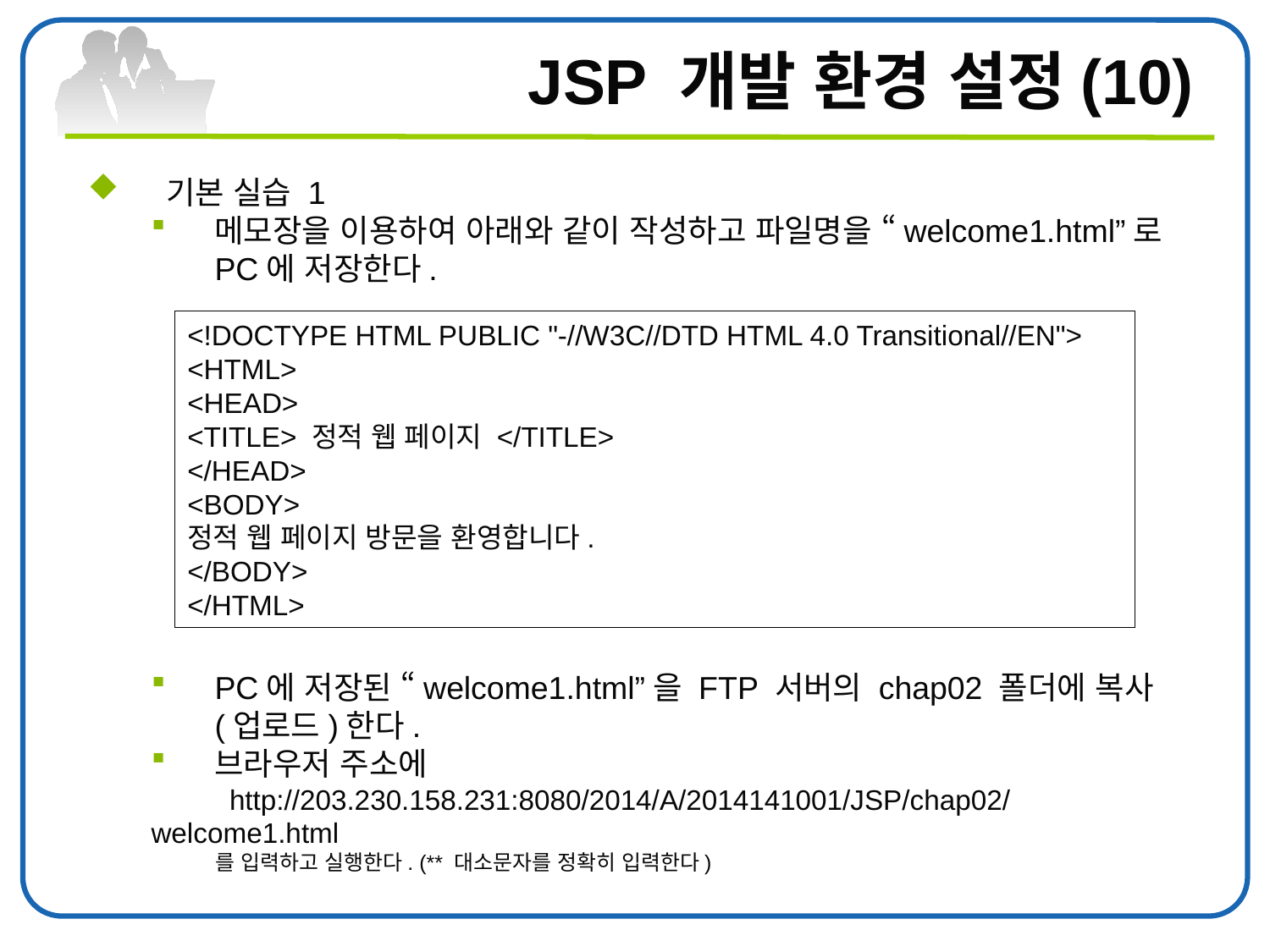

# JSP 개발 환경 설정(10)
 기본 실습 1
메모장을 이용하여 아래와 같이 작성하고 파일명을 “welcome1.html”로 PC에 저장한다.

PC에 저장된 “welcome1.html”을 FTP 서버의 chap02 폴더에 복사(업로드)한다.
브라우저 주소에
          http://203.230.158.231:8080/2014/A/2014141001/JSP/chap02/welcome1.html
          를 입력하고 실행한다. (** 대소문자를 정확히 입력한다)

<!DOCTYPE HTML PUBLIC "-//W3C//DTD HTML 4.0 Transitional//EN">
<HTML>
<HEAD>
<TITLE> 정적 웹 페이지 </TITLE>
</HEAD>
<BODY>
정적 웹 페이지 방문을 환영합니다.
</BODY>
</HTML>